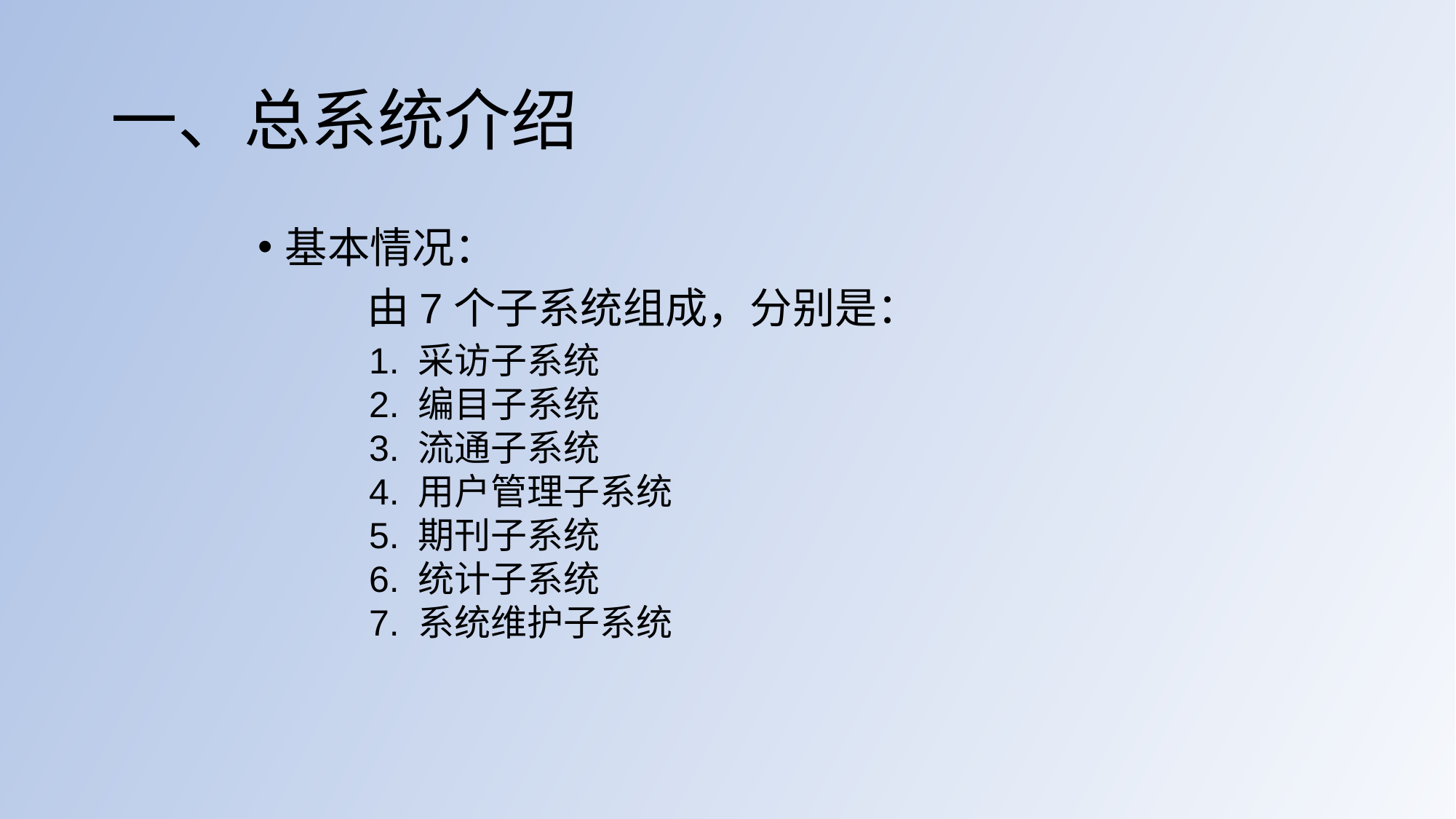

# 一、总系统介绍
基本情况：
	由7个子系统组成，分别是：

1. 采访子系统
2. 编目子系统
3. 流通子系统
4. 用户管理子系统
5. 期刊子系统
6. 统计子系统
7. 系统维护子系统